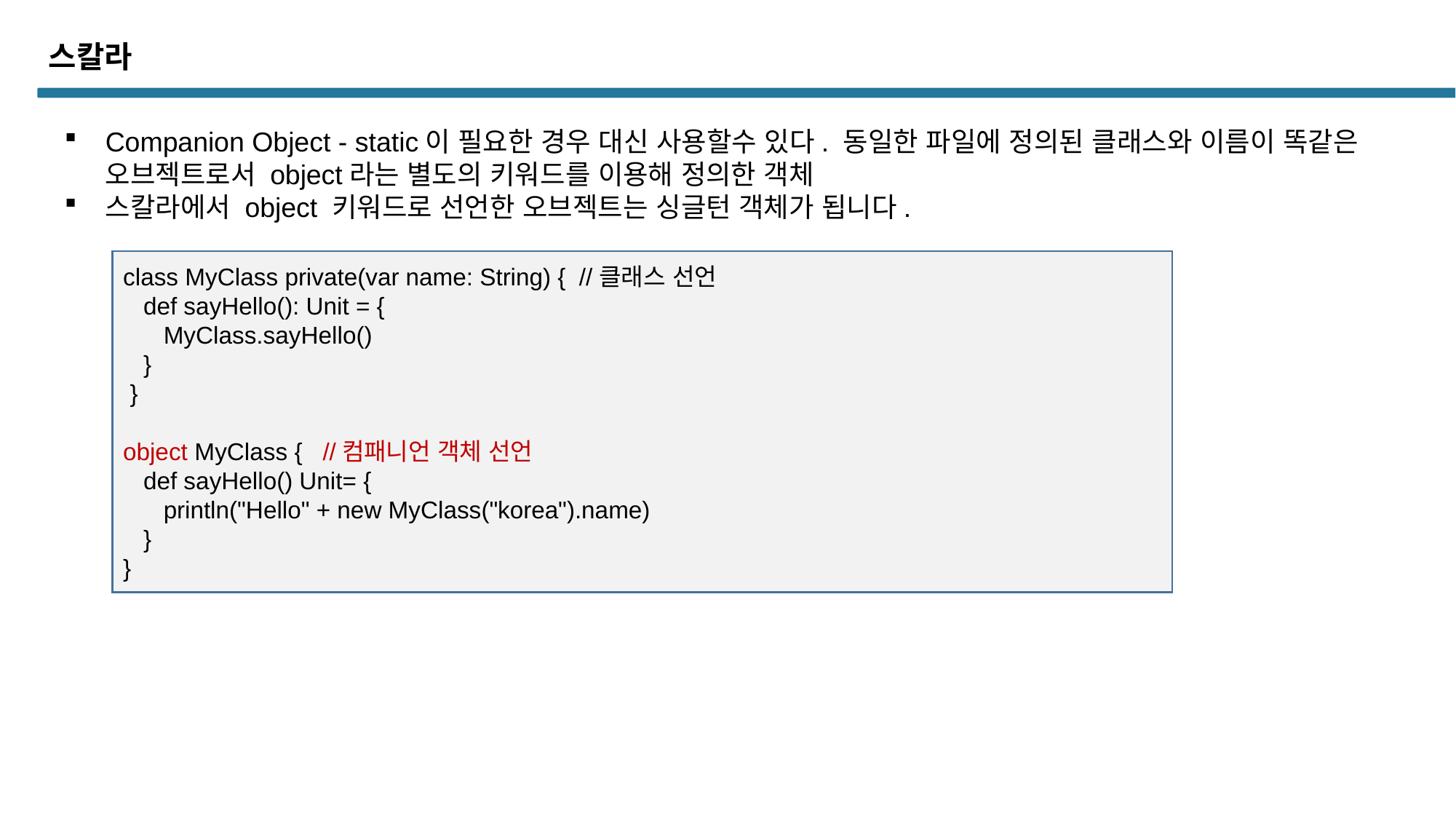

스칼라
Companion Object - static이 필요한 경우 대신 사용할수 있다. 동일한 파일에 정의된 클래스와 이름이 똑같은 오브젝트로서 object라는 별도의 키워드를 이용해 정의한 객체
스칼라에서 object 키워드로 선언한 오브젝트는 싱글턴 객체가 됩니다.

class MyClass private(var name: String) {  //클래스 선언
   def sayHello(): Unit = {
      MyClass.sayHello()
   }
 }

object MyClass {   //컴패니언 객체 선언
   def sayHello() Unit= {
      println("Hello" + new MyClass("korea").name)
   }
}